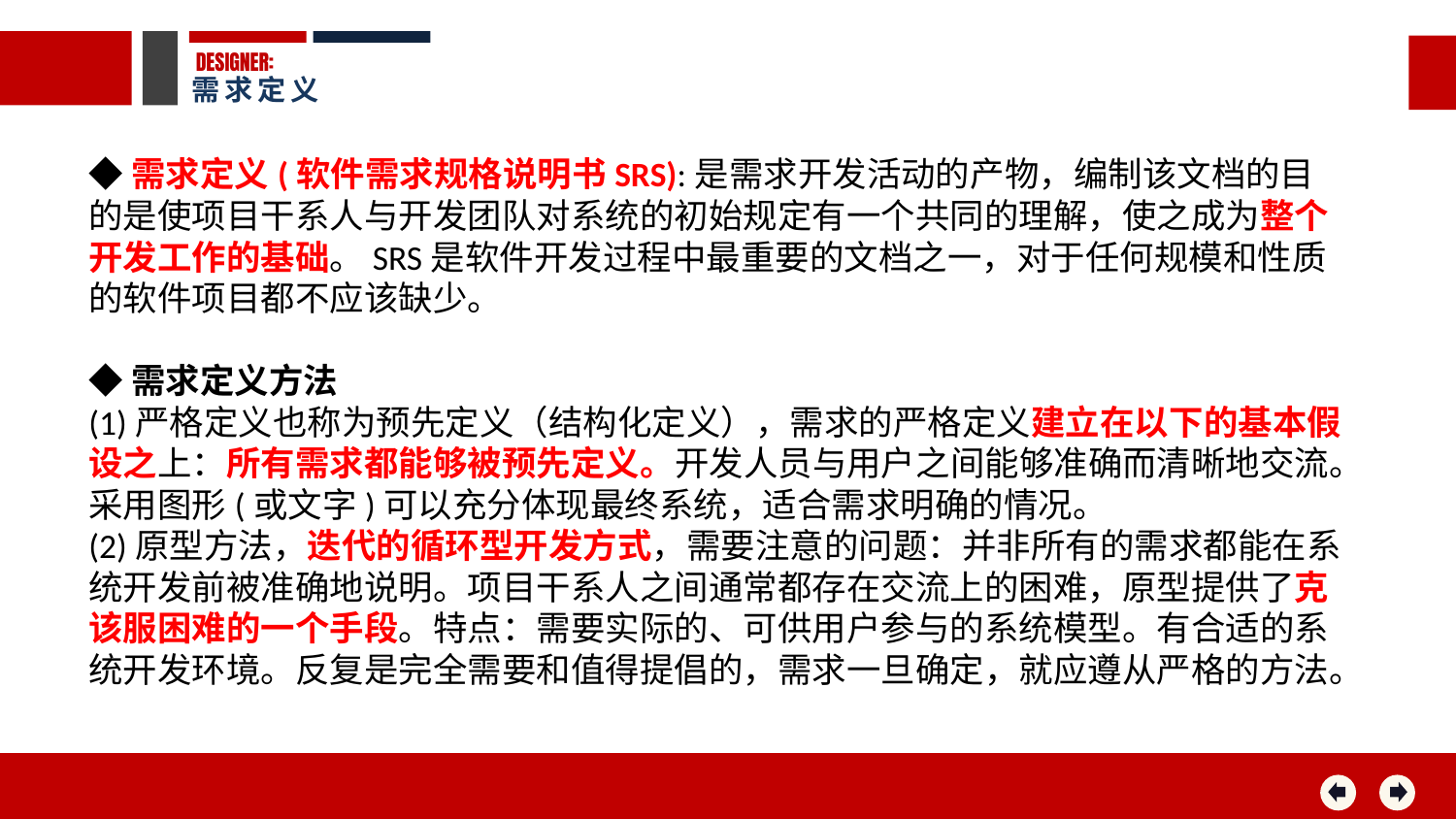

DESIGNER:
需求定义
◆需求定义(软件需求规格说明书SRS):是需求开发活动的产物，编制该文档的目的是使项目干系人与开发团队对系统的初始规定有一个共同的理解，使之成为整个开发工作的基础。SRS是软件开发过程中最重要的文档之一，对于任何规模和性质的软件项目都不应该缺少。

◆需求定义方法
(1)严格定义也称为预先定义（结构化定义），需求的严格定义建立在以下的基本假设之上：所有需求都能够被预先定义。开发人员与用户之间能够准确而清晰地交流。采用图形(或文字)可以充分体现最终系统，适合需求明确的情况。
(2)原型方法，迭代的循环型开发方式，需要注意的问题：并非所有的需求都能在系统开发前被准确地说明。项目干系人之间通常都存在交流上的困难，原型提供了克该服困难的一个手段。特点：需要实际的、可供用户参与的系统模型。有合适的系统开发环境。反复是完全需要和值得提倡的，需求一旦确定，就应遵从严格的方法。